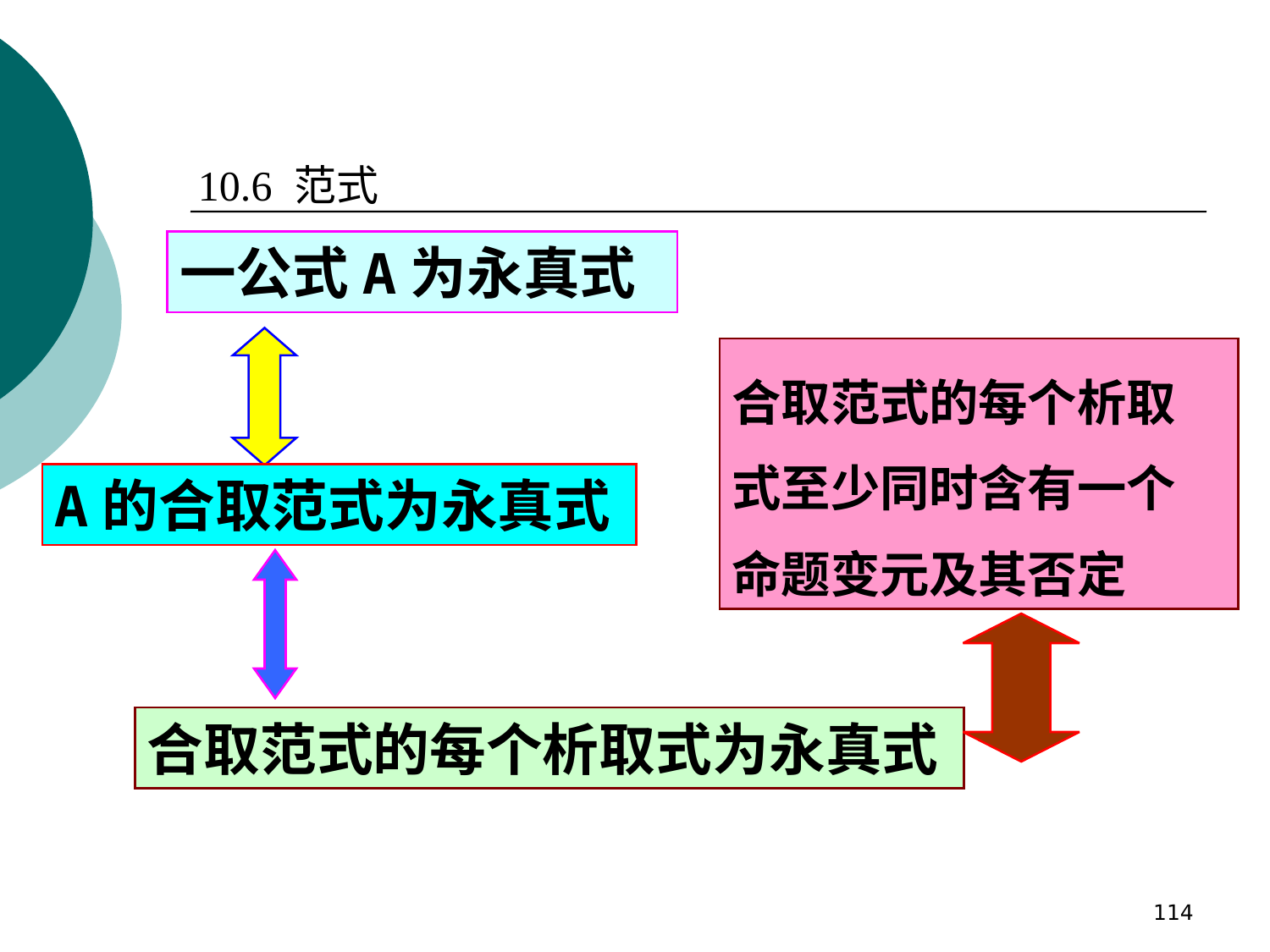

10.6 范式
一公式A为永真式

合取范式的每个析取
式至少同时含有一个
命题变元及其否定
A的合取范式为永真式

合取范式的每个析取式为永真式
114